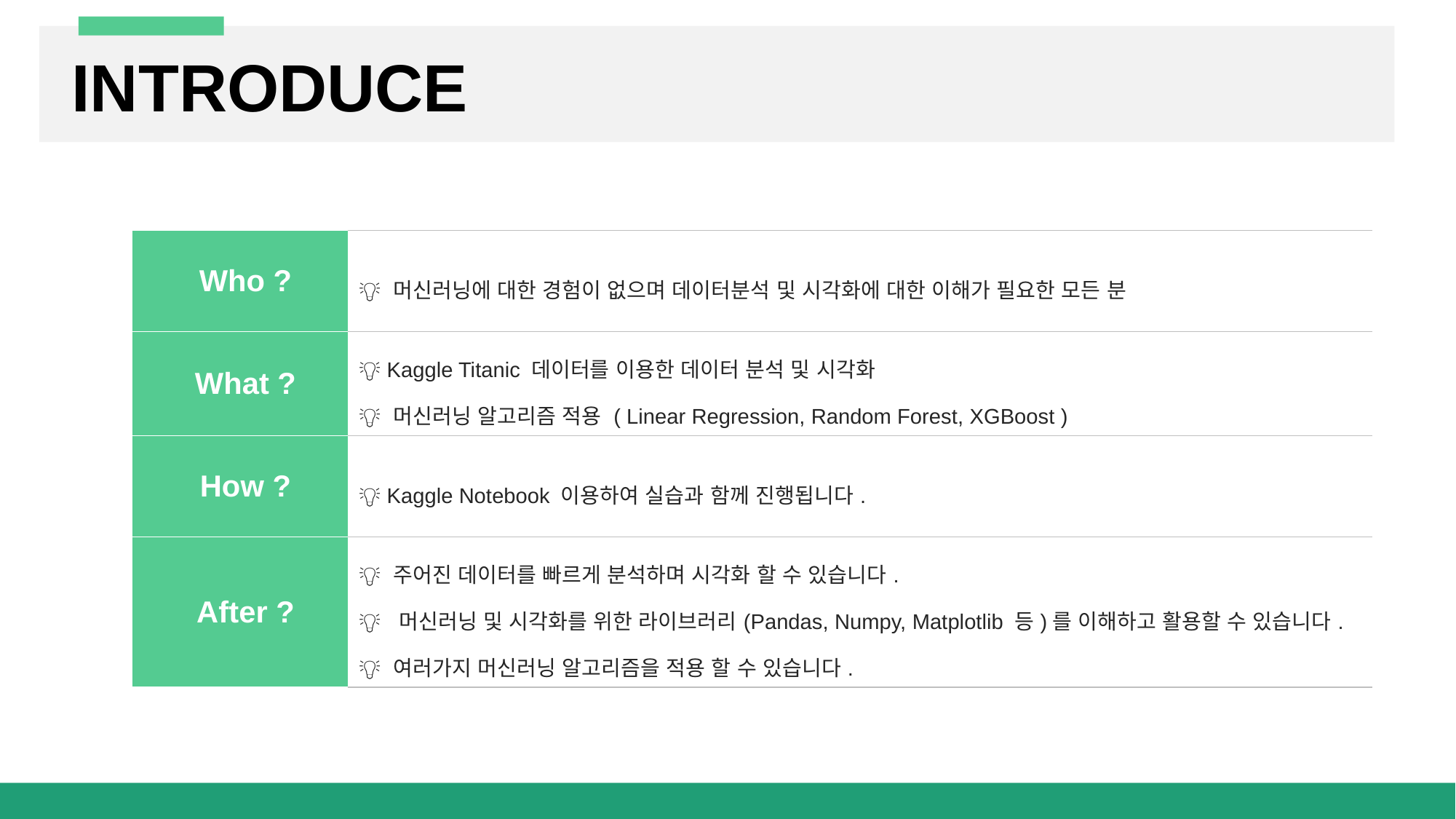

# INTRODUCE
| Who ? | 💡 머신러닝에 대한 경험이 없으며 데이터분석 및 시각화에 대한 이해가 필요한 모든 분 |
| --- | --- |
| What ? | 💡 Kaggle Titanic 데이터를 이용한 데이터 분석 및 시각화 💡 머신러닝 알고리즘 적용 ( Linear Regression, Random Forest, XGBoost ) |
| How ? | 💡 Kaggle Notebook 이용하여 실습과 함께 진행됩니다. |
| After ? | 💡 주어진 데이터를 빠르게 분석하며 시각화 할 수 있습니다. 💡 머신러닝 및 시각화를 위한 라이브러리(Pandas, Numpy, Matplotlib 등)를 이해하고 활용할 수 있습니다. 💡 여러가지 머신러닝 알고리즘을 적용 할 수 있습니다. |